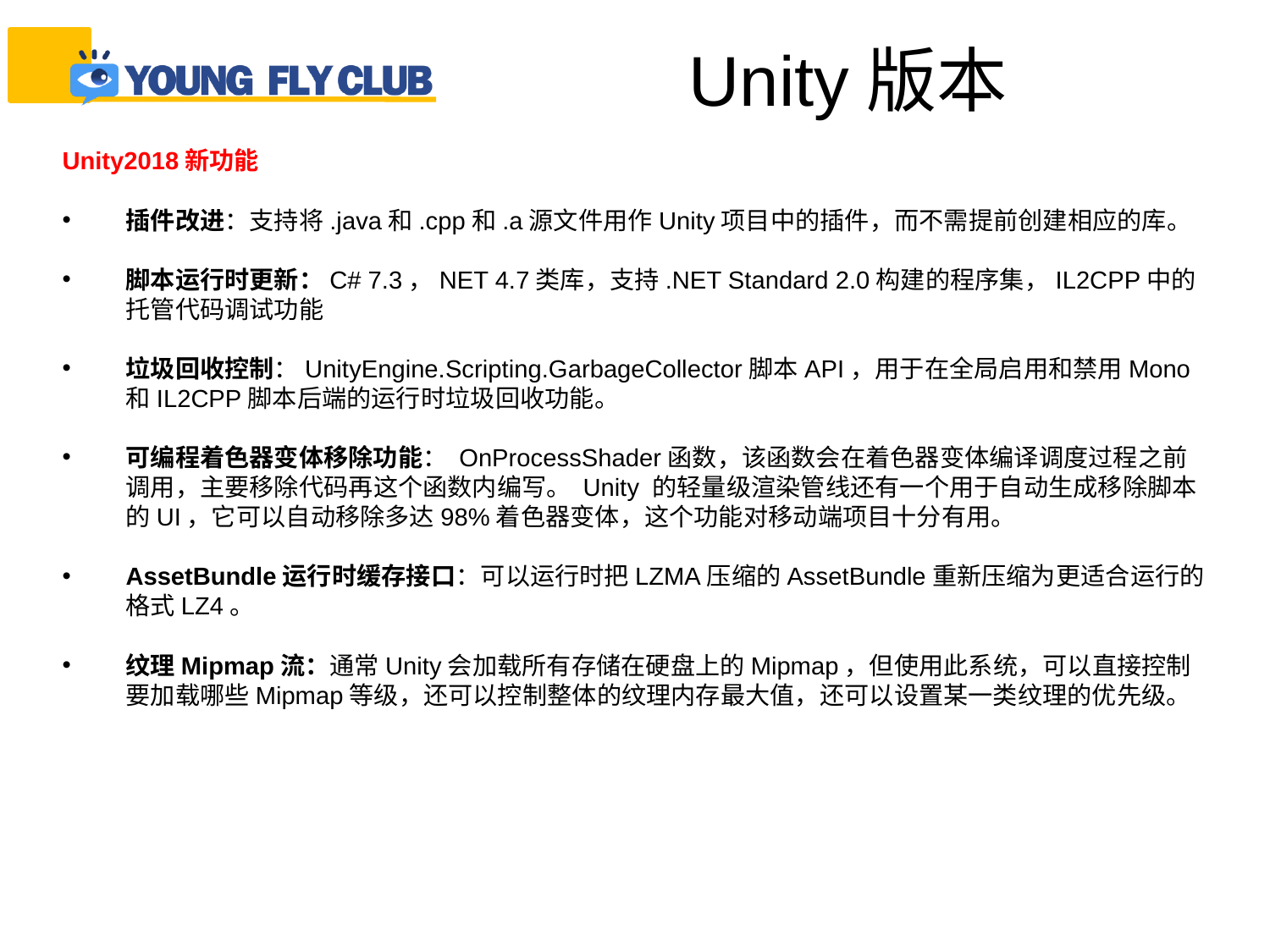

Unity版本

Unity2018新功能

插件改进：支持将.java和.cpp和.a源文件用作Unity项目中的插件，而不需提前创建相应的库。

脚本运行时更新：C# 7.3，NET 4.7类库，支持.NET Standard 2.0构建的程序集，IL2CPP中的托管代码调试功能

垃圾回收控制：UnityEngine.Scripting.GarbageCollector脚本API，用于在全局启用和禁用Mono和IL2CPP脚本后端的运行时垃圾回收功能。

可编程着色器变体移除功能： OnProcessShader函数，该函数会在着色器变体编译调度过程之前调用，主要移除代码再这个函数内编写。 Unity 的轻量级渲染管线还有一个用于自动生成移除脚本的UI，它可以自动移除多达98%着色器变体，这个功能对移动端项目十分有用。

AssetBundle运行时缓存接口：可以运行时把LZMA压缩的AssetBundle重新压缩为更适合运行的格式LZ4。

纹理Mipmap流：通常Unity会加载所有存储在硬盘上的Mipmap，但使用此系统，可以直接控制要加载哪些Mipmap等级，还可以控制整体的纹理内存最大值，还可以设置某一类纹理的优先级。